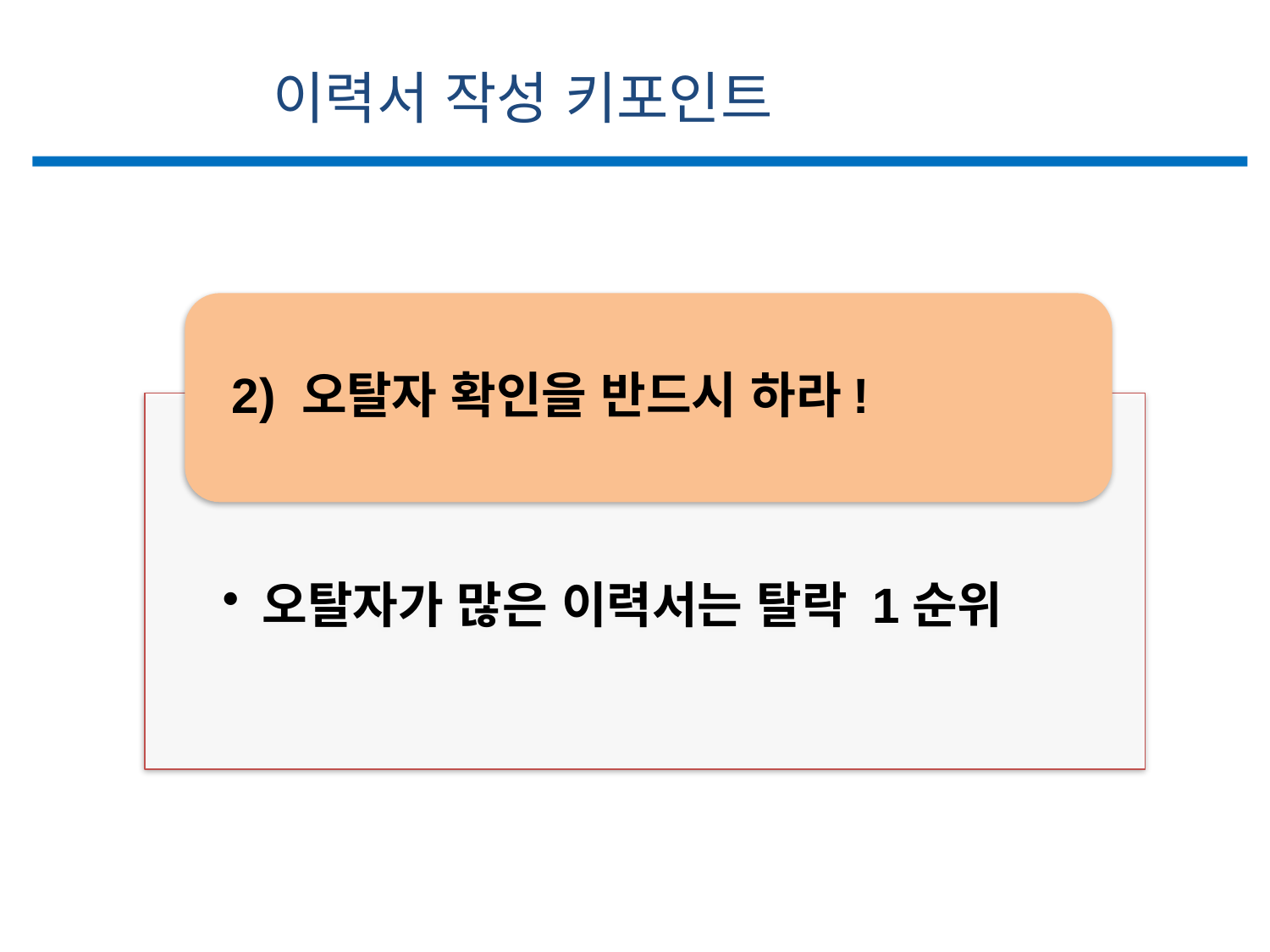

이력서 작성 키포인트

오탈자가 많은 이력서는 탈락 1순위
2) 오탈자 확인을 반드시 하라!